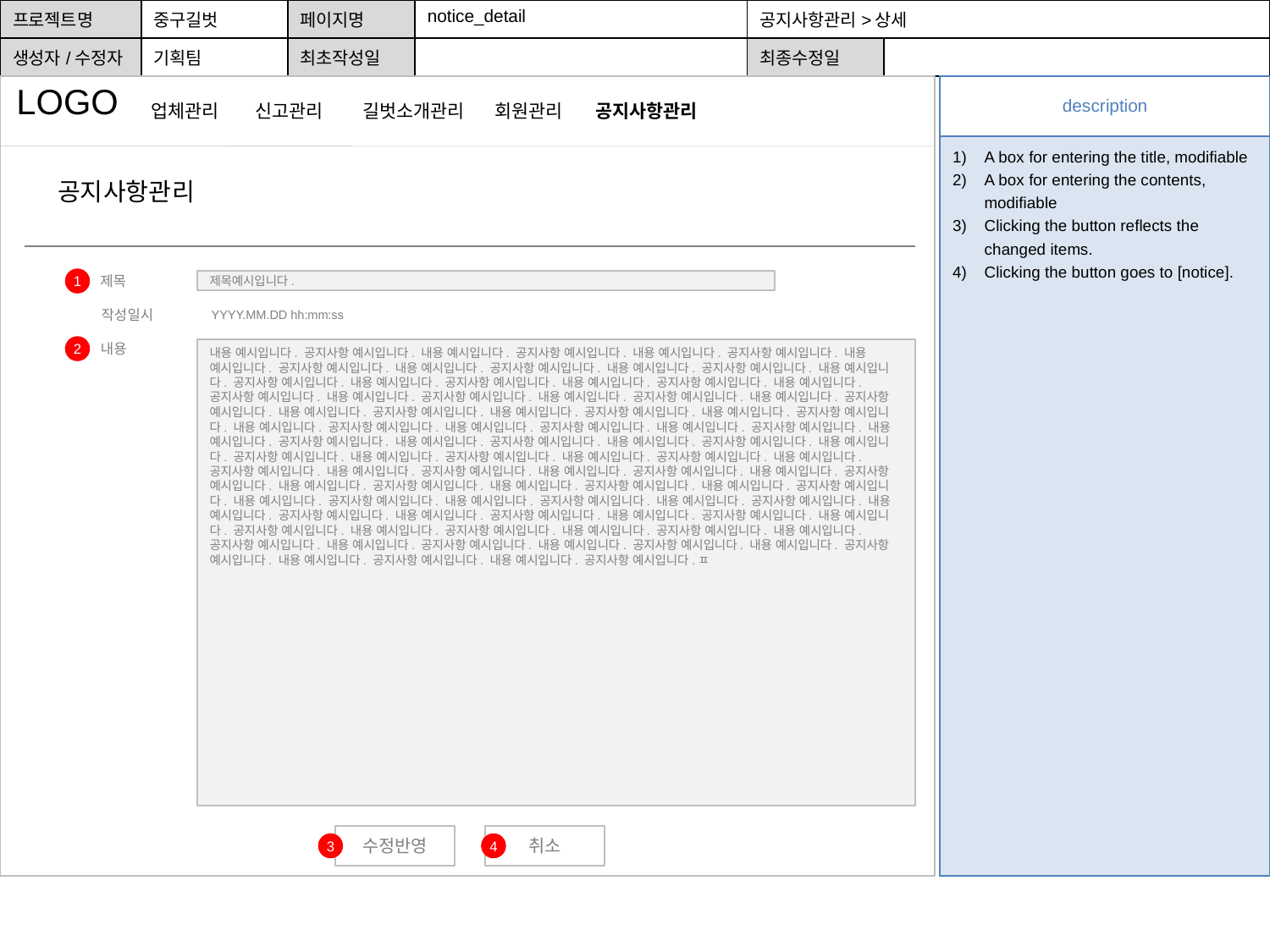

| 프로젝트명 | 중구길벗 | 페이지명 | notice\_detail | 공지사항관리>상세 |  |
| --- | --- | --- | --- | --- | --- |
| 생성자/수정자 | 기획팀 | 최초작성일 |  | 최종수정일 |  |
| description |
| --- |
| A box for entering the title, modifiable A box for entering the contents, modifiable Clicking the button reflects the changed items. Clicking the button goes to [notice]. |

LOGO
업체관리
신고관리
길벗소개관리
회원관리
공지사항관리
공지사항관리
제목
1
제목예시입니다.
작성일시
YYYY.MM.DD hh:mm:ss
내용
2
내용 예시입니다. 공지사항 예시입니다. 내용 예시입니다. 공지사항 예시입니다. 내용 예시입니다. 공지사항 예시입니다. 내용 예시입니다. 공지사항 예시입니다. 내용 예시입니다. 공지사항 예시입니다. 내용 예시입니다. 공지사항 예시입니다. 내용 예시입니다. 공지사항 예시입니다. 내용 예시입니다. 공지사항 예시입니다. 내용 예시입니다. 공지사항 예시입니다. 내용 예시입니다. 공지사항 예시입니다. 내용 예시입니다. 공지사항 예시입니다. 내용 예시입니다. 공지사항 예시입니다. 내용 예시입니다. 공지사항 예시입니다. 내용 예시입니다. 공지사항 예시입니다. 내용 예시입니다. 공지사항 예시입니다. 내용 예시입니다. 공지사항 예시입니다. 내용 예시입니다. 공지사항 예시입니다. 내용 예시입니다. 공지사항 예시입니다. 내용 예시입니다. 공지사항 예시입니다. 내용 예시입니다. 공지사항 예시입니다. 내용 예시입니다. 공지사항 예시입니다. 내용 예시입니다. 공지사항 예시입니다. 내용 예시입니다. 공지사항 예시입니다. 내용 예시입니다. 공지사항 예시입니다. 내용 예시입니다. 공지사항 예시입니다. 내용 예시입니다. 공지사항 예시입니다. 내용 예시입니다. 공지사항 예시입니다. 내용 예시입니다. 공지사항 예시입니다. 내용 예시입니다. 공지사항 예시입니다. 내용 예시입니다. 공지사항 예시입니다. 내용 예시입니다. 공지사항 예시입니다. 내용 예시입니다. 공지사항 예시입니다. 내용 예시입니다. 공지사항 예시입니다. 내용 예시입니다. 공지사항 예시입니다. 내용 예시입니다. 공지사항 예시입니다. 내용 예시입니다. 공지사항 예시입니다. 내용 예시입니다. 공지사항 예시입니다. 내용 예시입니다. 공지사항 예시입니다. 내용 예시입니다. 공지사항 예시입니다. 내용 예시입니다. 공지사항 예시입니다. 내용 예시입니다. 공지사항 예시입니다. 내용 예시입니다. 공지사항 예시입니다. 내용 예시입니다. 공지사항 예시입니다. 내용 예시입니다. 공지사항 예시입니다. 내용 예시입니다. 공지사항 예시입니다. 내용 예시입니다. 공지사항 예시입니다. 내용 예시입니다. 공지사항 예시입니다.ㅍ
수정반영
취소
3
4